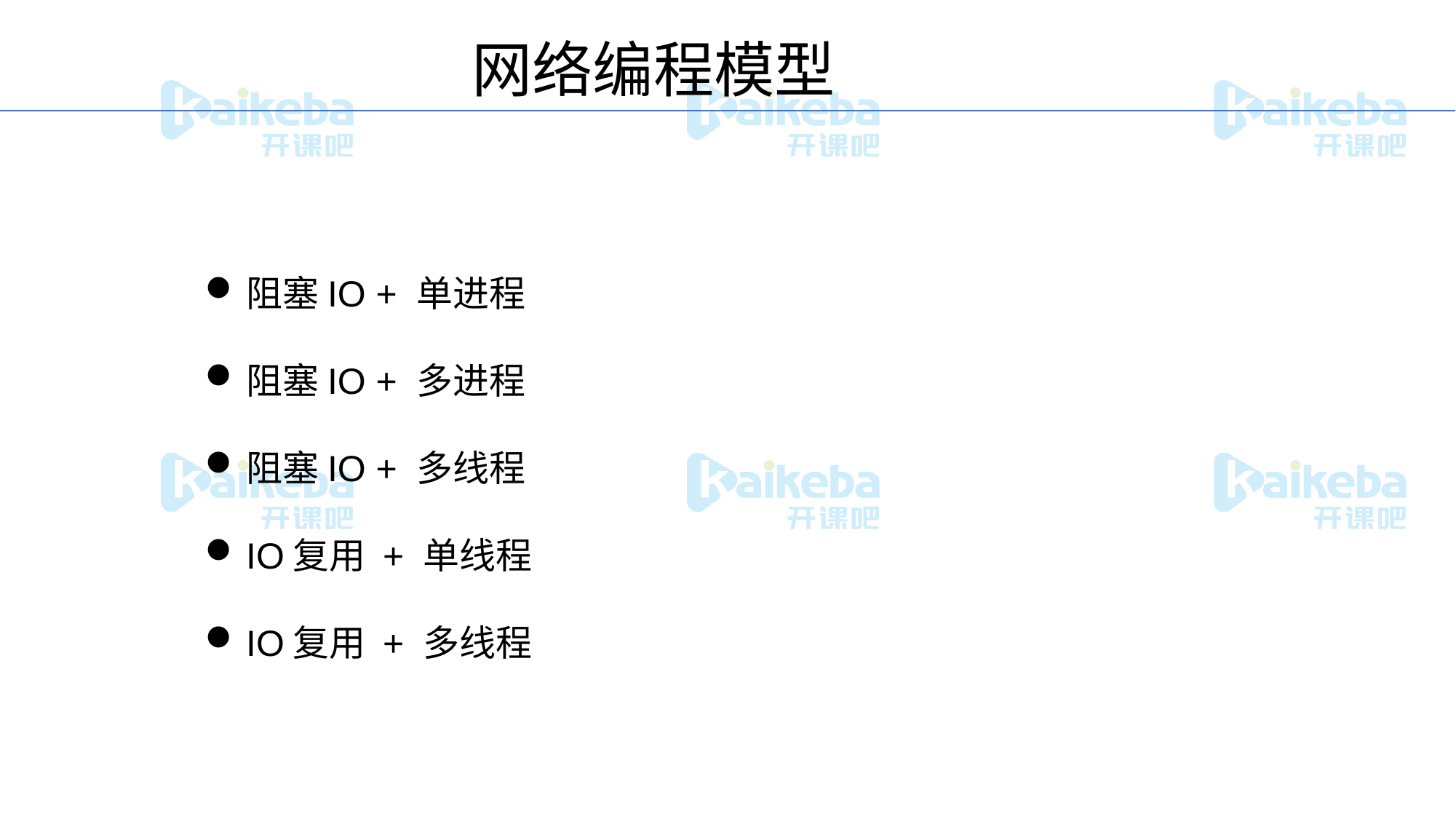

网络编程模型
阻塞IO + 单进程

阻塞IO + 多进程

阻塞IO + 多线程

IO复用 + 单线程

IO复用 + 多线程